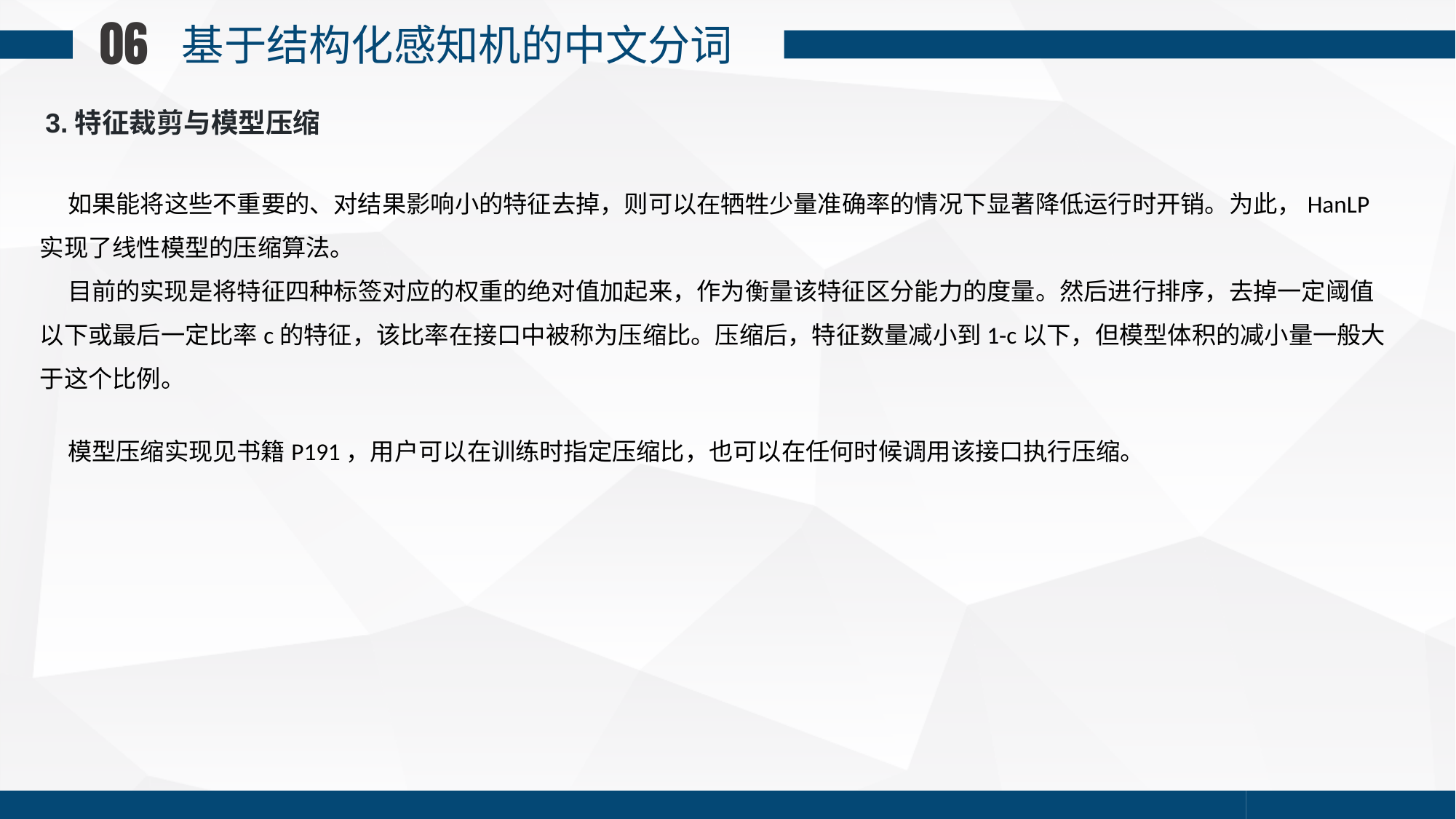

06
 基于结构化感知机的中文分词

3.特征裁剪与模型压缩
    如果能将这些不重要的、对结果影响小的特征去掉，则可以在牺牲少量准确率的情况下显著降低运行时开销。为此，HanLP实现了线性模型的压缩算法。
    目前的实现是将特征四种标签对应的权重的绝对值加起来，作为衡量该特征区分能力的度量。然后进行排序，去掉一定阈值以下或最后一定比率c的特征，该比率在接口中被称为压缩比。压缩后，特征数量减小到1-c以下，但模型体积的减小量一般大于这个比例。
    模型压缩实现见书籍P191，用户可以在训练时指定压缩比，也可以在任何时候调用该接口执行压缩。